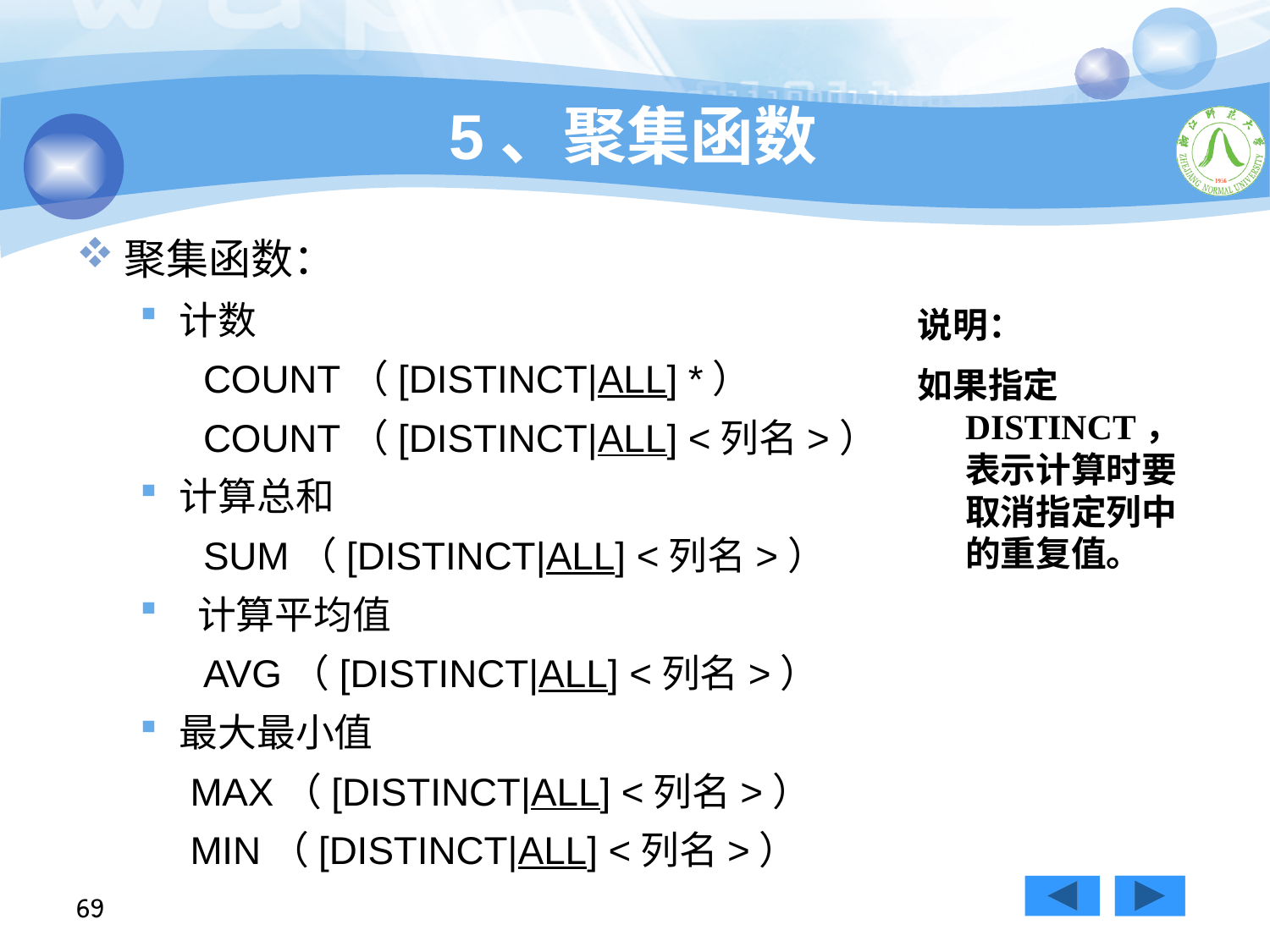

# 5、聚集函数
聚集函数：
计数
COUNT（[DISTINCT|ALL] *）
COUNT（[DISTINCT|ALL] <列名>）
计算总和
SUM（[DISTINCT|ALL] <列名>）
 计算平均值
AVG（[DISTINCT|ALL] <列名>）
最大最小值
 	 MAX（[DISTINCT|ALL] <列名>）
	 MIN（[DISTINCT|ALL] <列名>）
说明：
如果指定DISTINCT，表示计算时要取消指定列中的重复值。
69